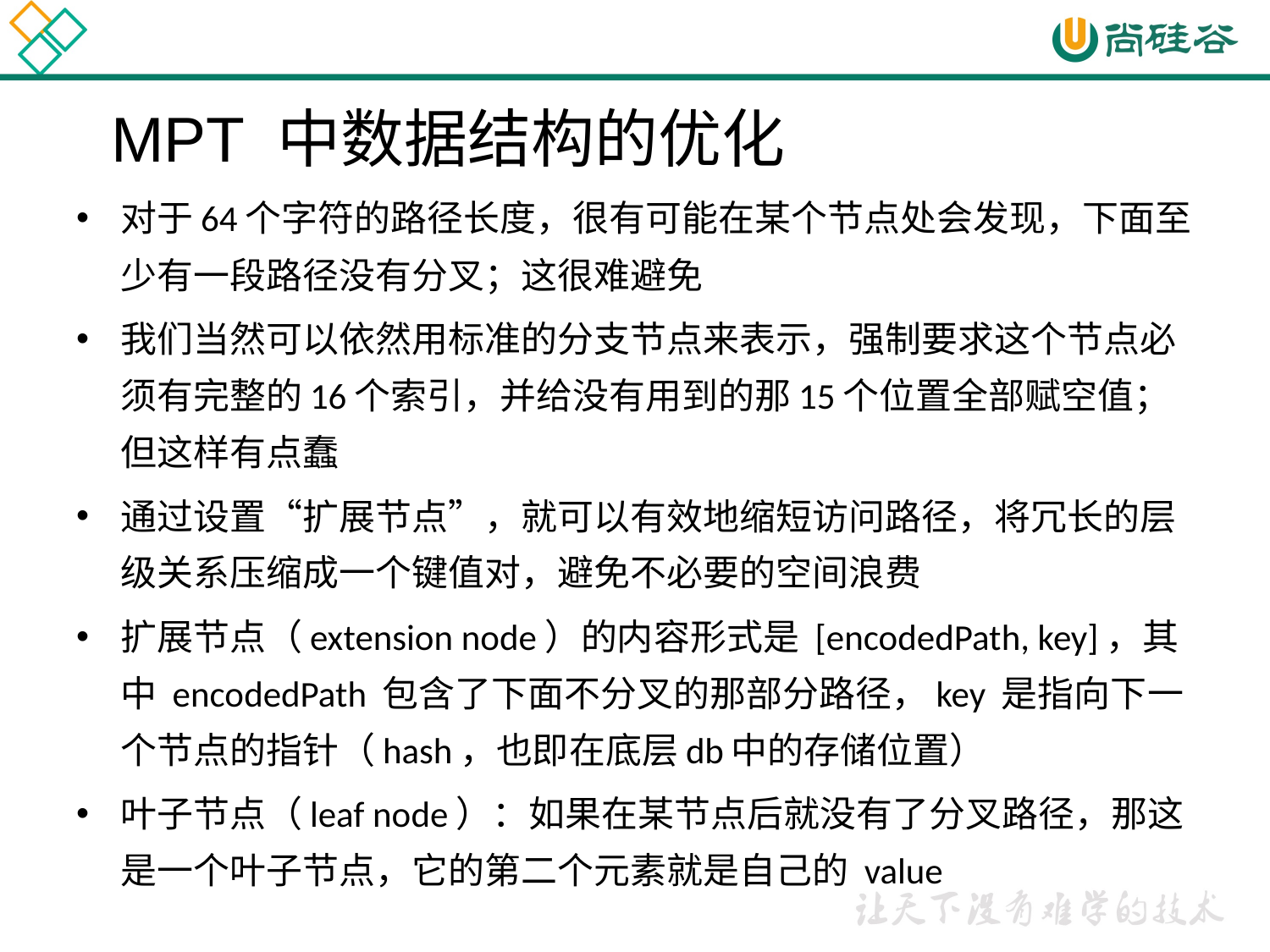

# MPT 中数据结构的优化
对于64个字符的路径长度，很有可能在某个节点处会发现，下面至少有一段路径没有分叉；这很难避免
我们当然可以依然用标准的分支节点来表示，强制要求这个节点必须有完整的16个索引，并给没有用到的那15个位置全部赋空值；但这样有点蠢
通过设置“扩展节点”，就可以有效地缩短访问路径，将冗长的层级关系压缩成一个键值对，避免不必要的空间浪费
扩展节点（extension node）的内容形式是 [encodedPath, key]，其中 encodedPath 包含了下面不分叉的那部分路径，key 是指向下一个节点的指针（hash，也即在底层db中的存储位置）
叶子节点（leaf node）：如果在某节点后就没有了分叉路径，那这是一个叶子节点，它的第二个元素就是自己的 value